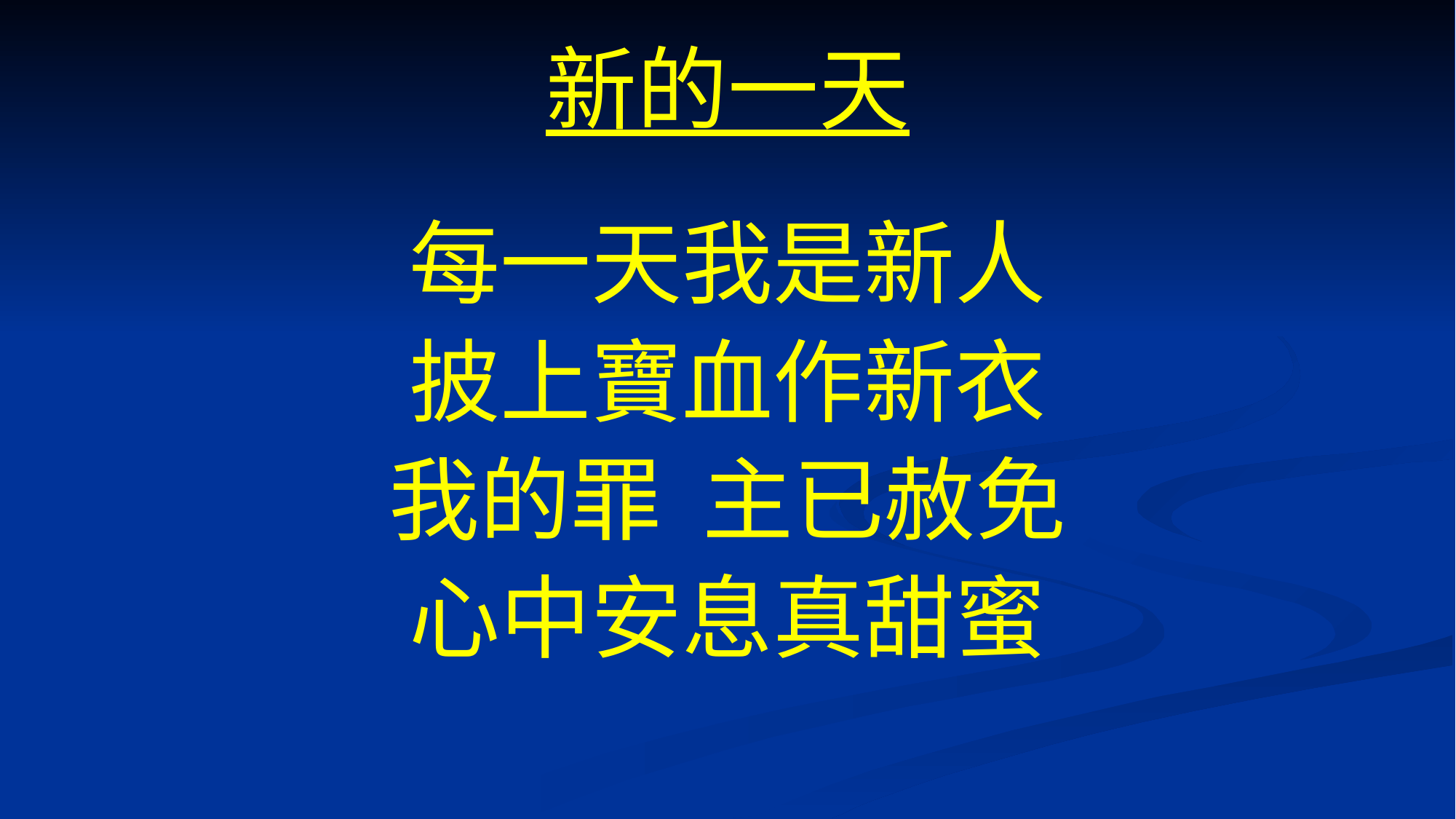

# 新的一天
每一天我是新人
披上寶血作新衣
我的罪  主已赦免
心中安息真甜蜜